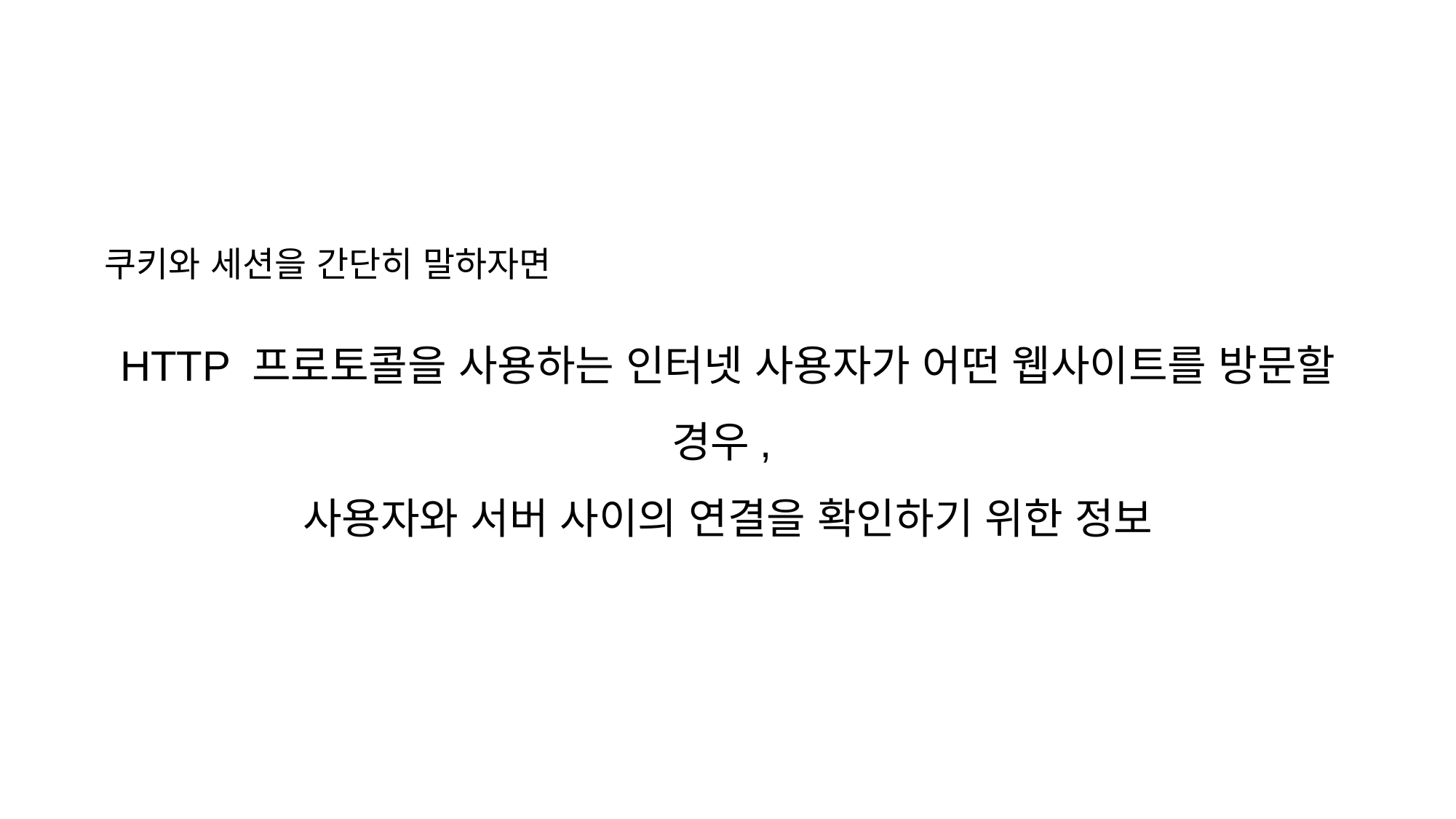

쿠키와 세션을 간단히 말하자면
HTTP 프로토콜을 사용하는 인터넷 사용자가 어떤 웹사이트를 방문할 경우,
사용자와 서버 사이의 연결을 확인하기 위한 정보